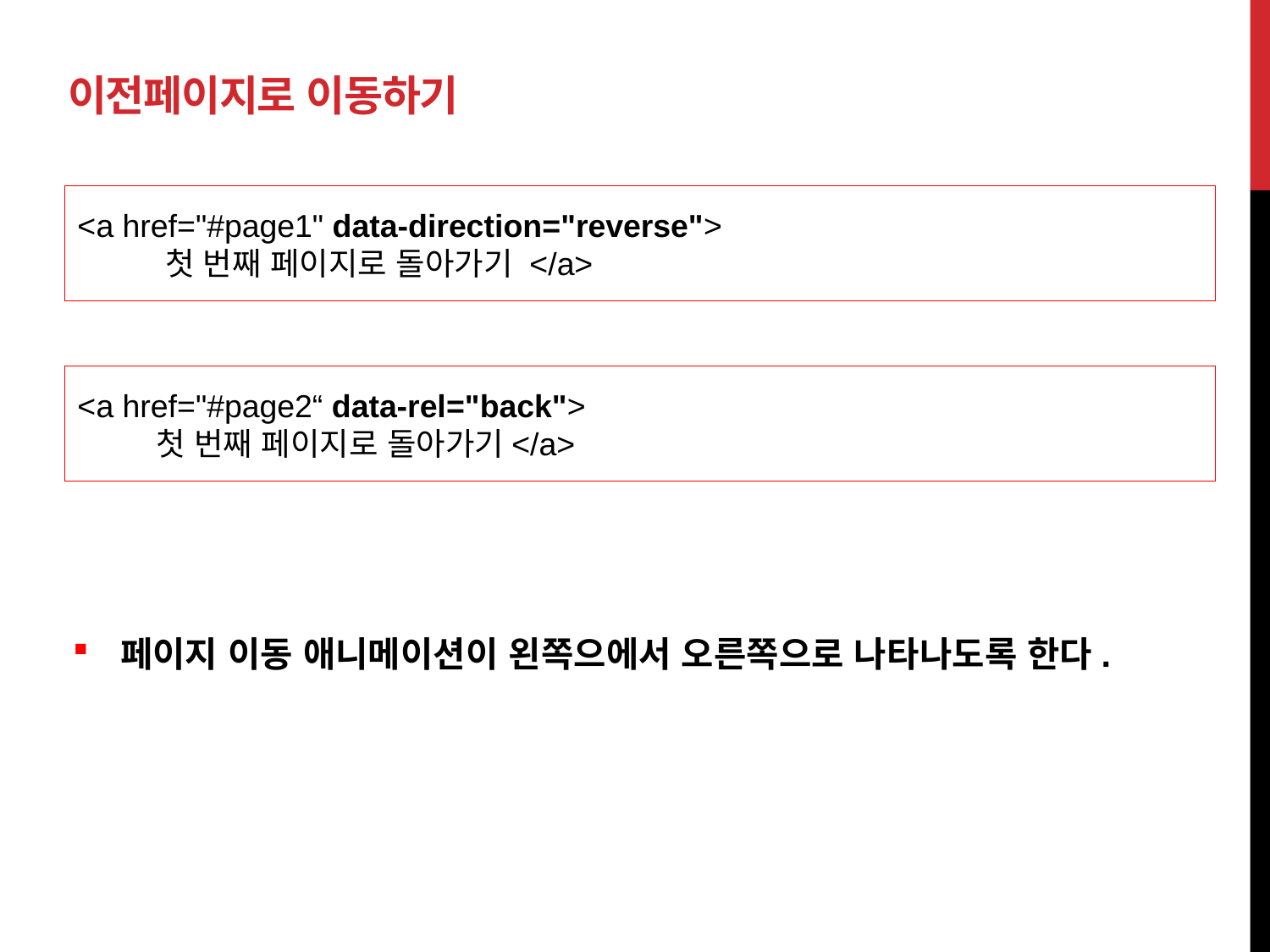

# 이전페이지로 이동하기
<a href="#page1" data-direction="reverse">
         첫 번째 페이지로 돌아가기 </a>
<a href="#page2“ data-rel="back">
        첫 번째 페이지로 돌아가기</a>

페이지 이동 애니메이션이 왼쪽으에서 오른쪽으로 나타나도록 한다.